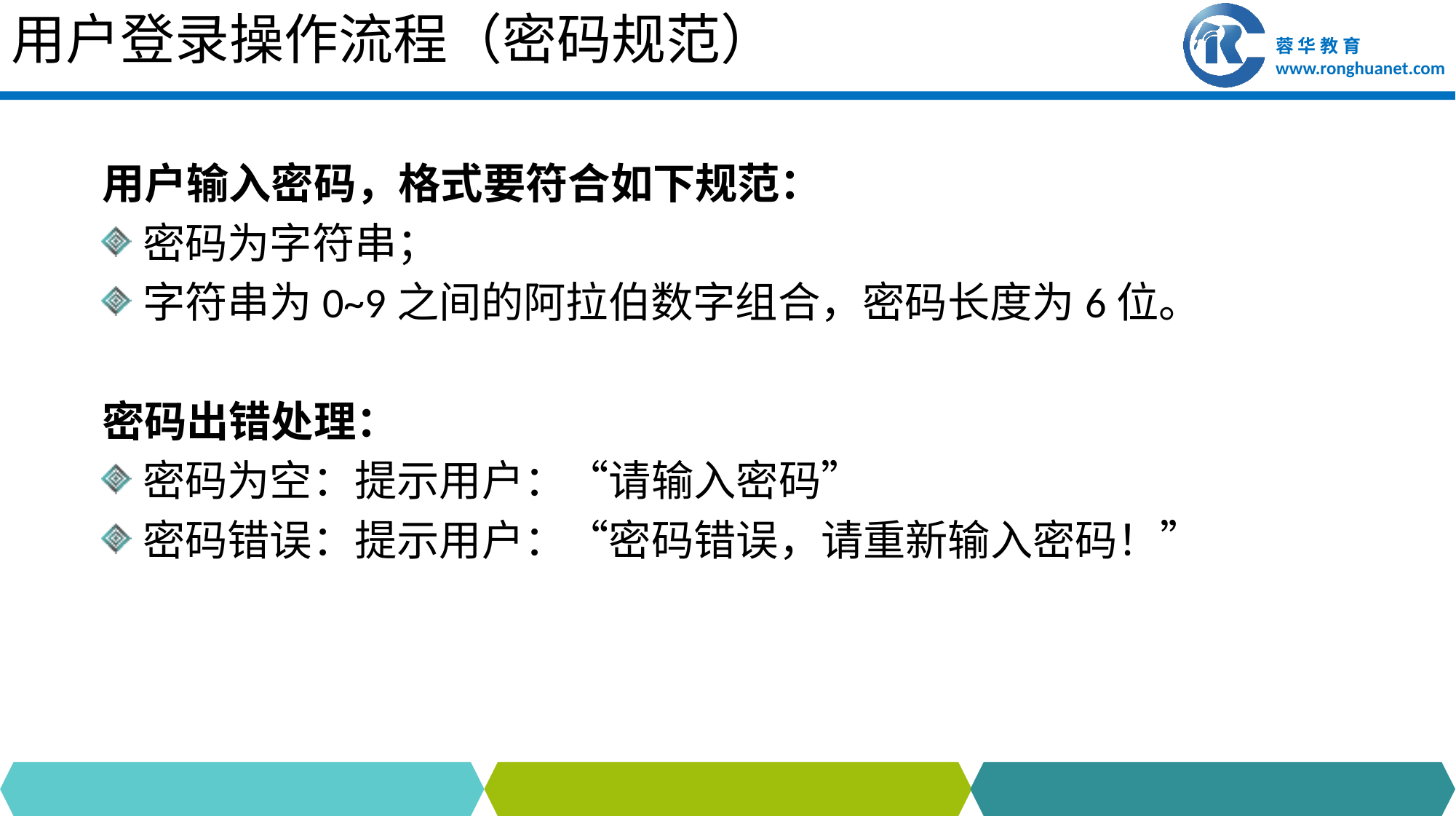

# 用户登录操作流程（密码规范）
用户输入密码，格式要符合如下规范：
密码为字符串；
字符串为0~9之间的阿拉伯数字组合，密码长度为6位。

密码出错处理：
密码为空：提示用户：“请输入密码”
密码错误：提示用户：“密码错误，请重新输入密码！”